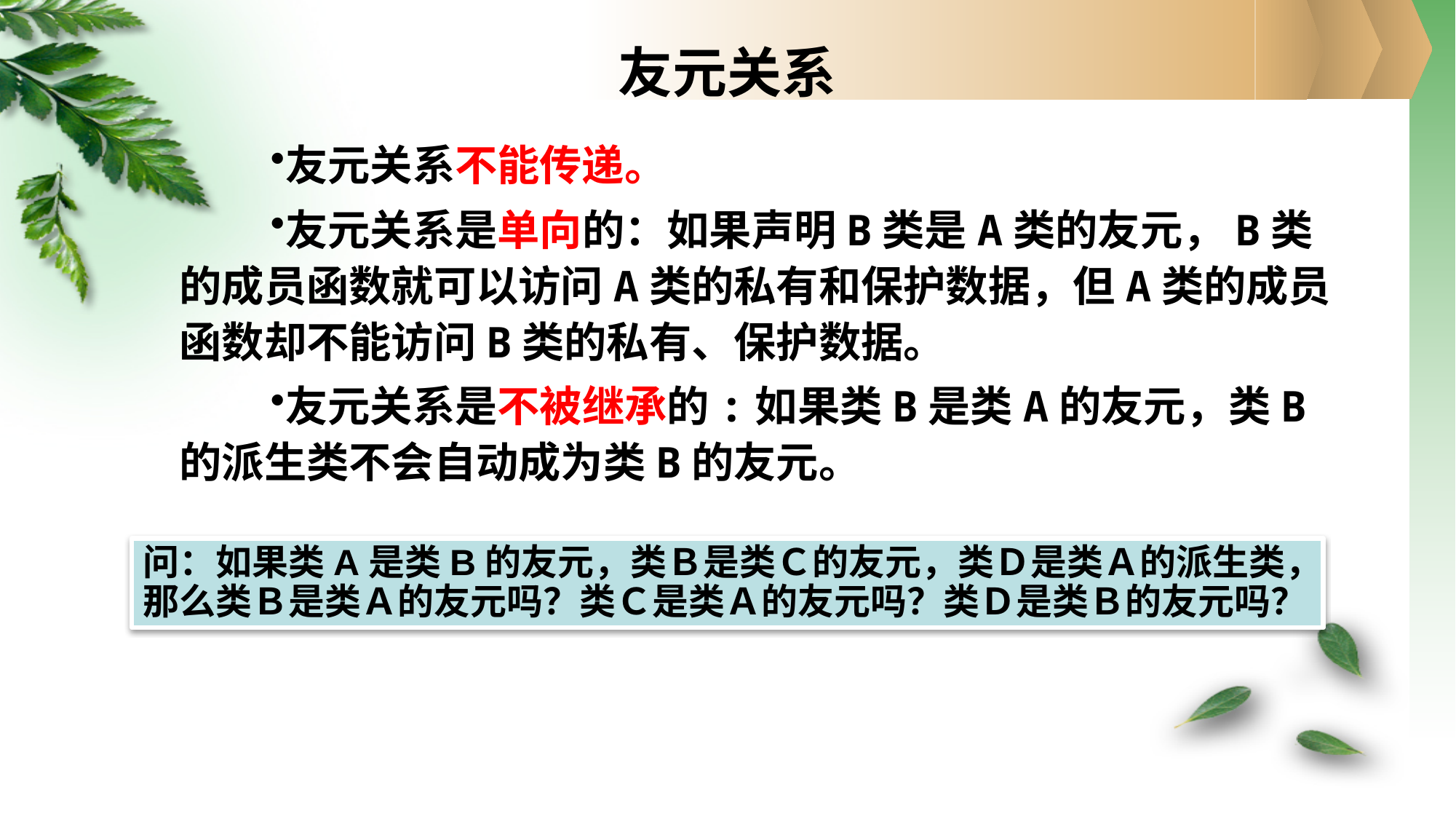

# 友元关系
友元关系不能传递。
友元关系是单向的：如果声明B类是A类的友元，B类的成员函数就可以访问A类的私有和保护数据，但A类的成员函数却不能访问B类的私有、保护数据。
友元关系是不被继承的:如果类B是类A的友元，类B的派生类不会自动成为类B的友元。
问：如果类A是类B的友元，类Ｂ是类Ｃ的友元，类Ｄ是类Ａ的派生类，那么类Ｂ是类Ａ的友元吗？类Ｃ是类Ａ的友元吗？类Ｄ是类Ｂ的友元吗？